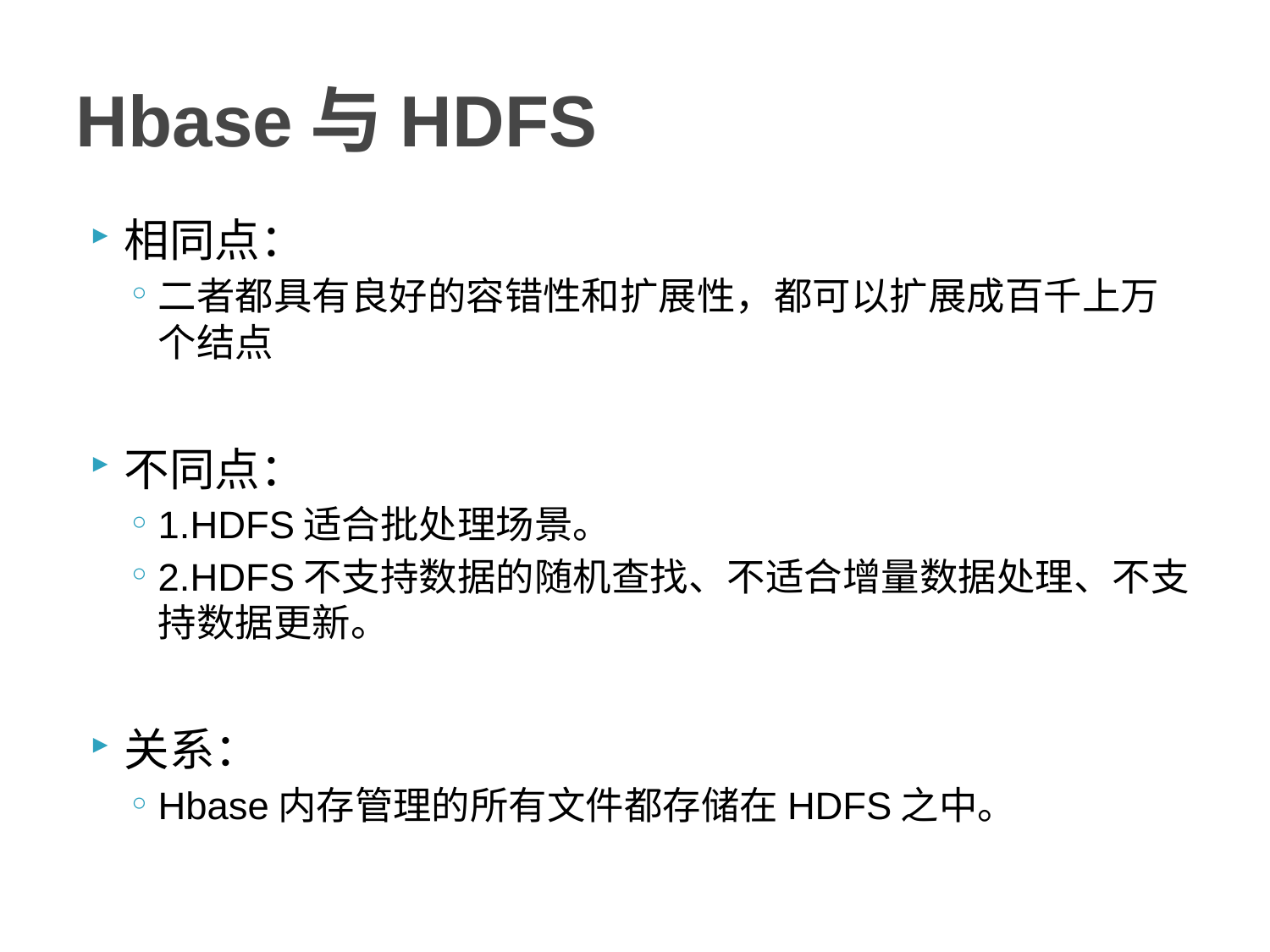

# Hbase与HDFS
相同点：
二者都具有良好的容错性和扩展性，都可以扩展成百千上万个结点

不同点：
1.HDFS适合批处理场景。
2.HDFS不支持数据的随机查找、不适合增量数据处理、不支持数据更新。

关系：
Hbase内存管理的所有文件都存储在HDFS之中。